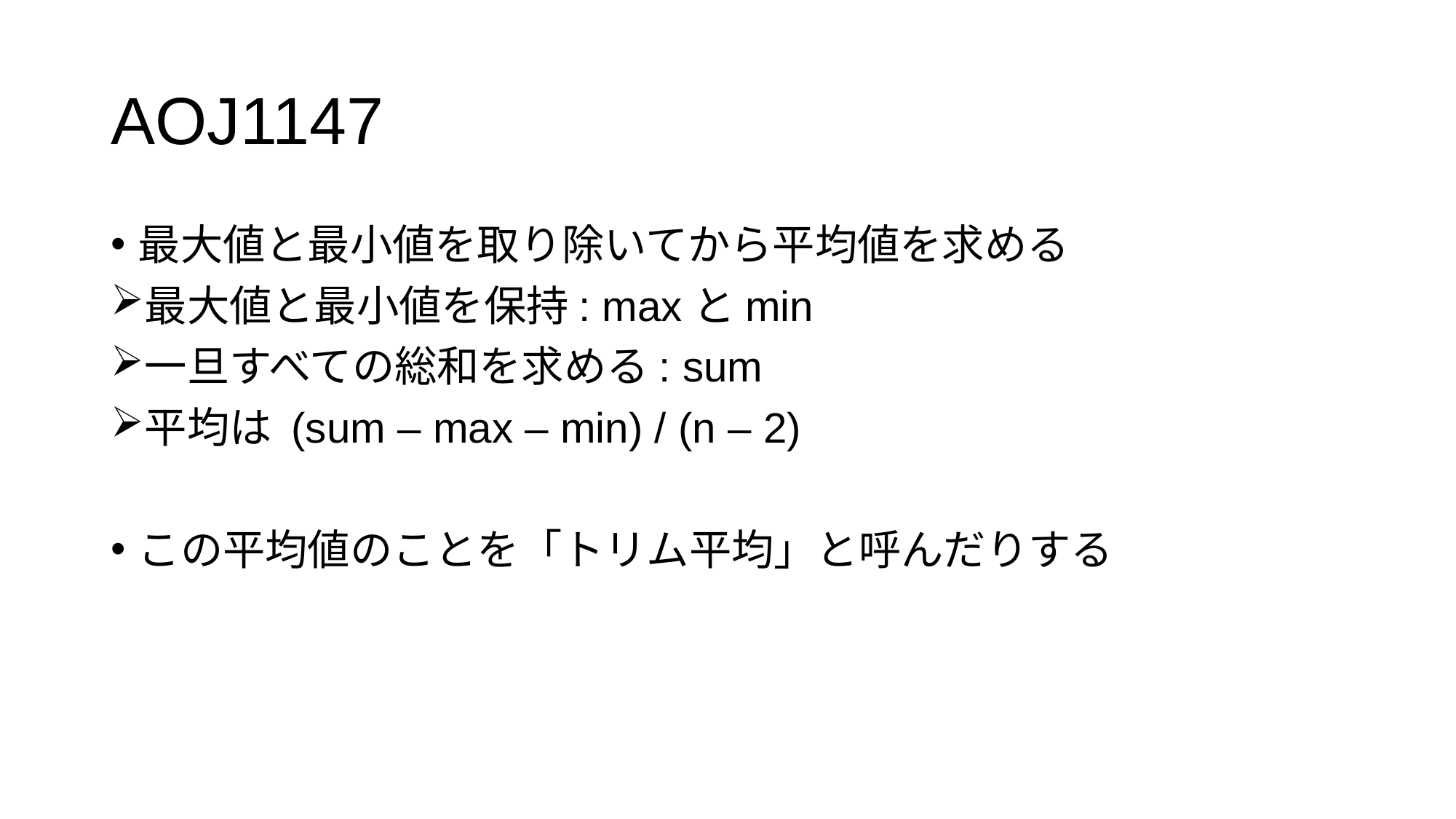

# AOJ1147
最大値と最小値を取り除いてから平均値を求める
最大値と最小値を保持: maxとmin
一旦すべての総和を求める: sum
平均は (sum – max – min) / (n – 2)

この平均値のことを「トリム平均」と呼んだりする